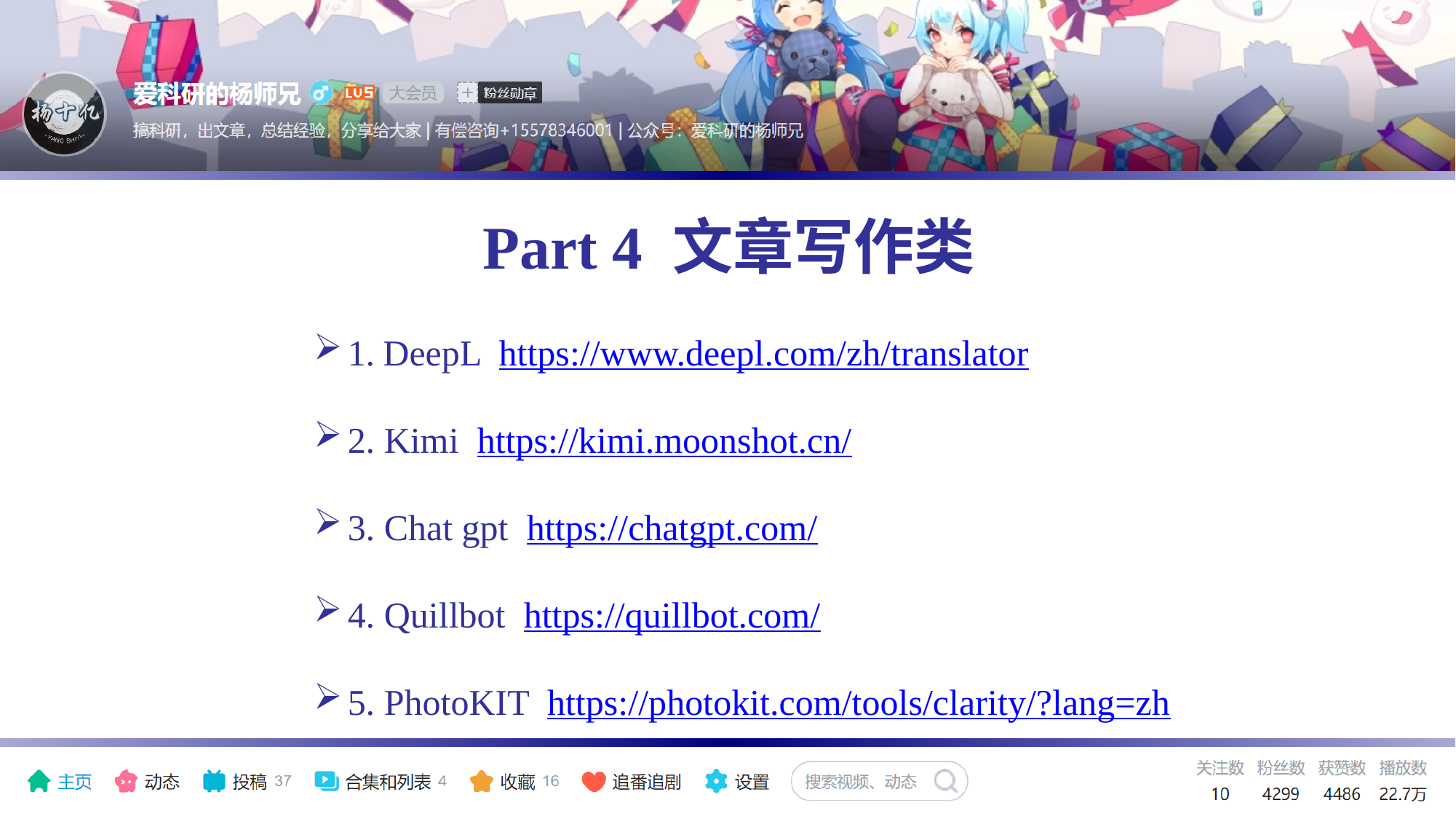

Part 4 文章写作类

1. DeepL  https://www.deepl.com/zh/translator
2. Kimi  https://kimi.moonshot.cn/
3. Chat gpt  https://chatgpt.com/
4. Quillbot  https://quillbot.com/
5. PhotoKIT  https://photokit.com/tools/clarity/?lang=zh